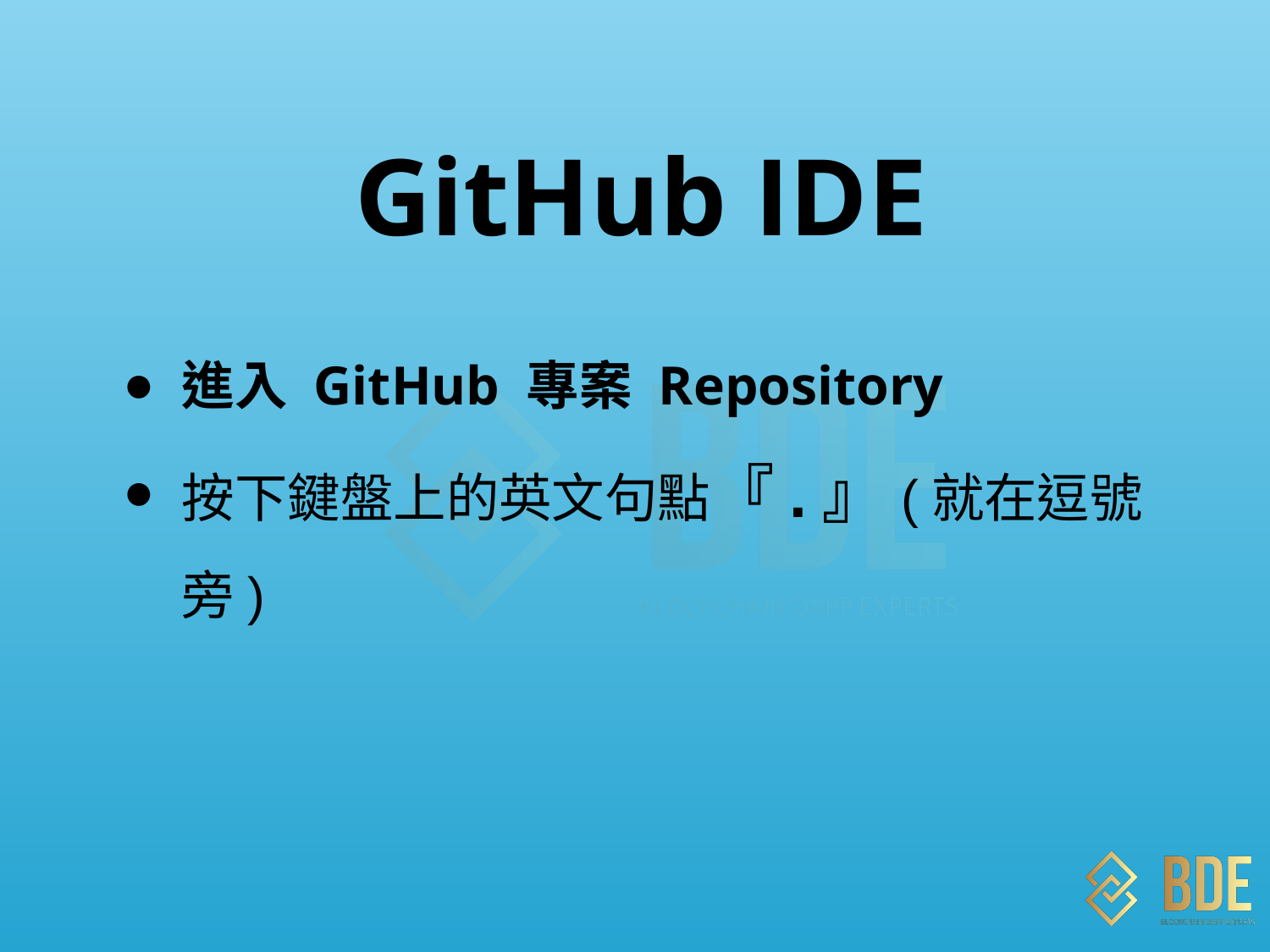

GitHub IDE

進入 GitHub 專案 Repository
按下鍵盤上的英文句點『.』(就在逗號旁)